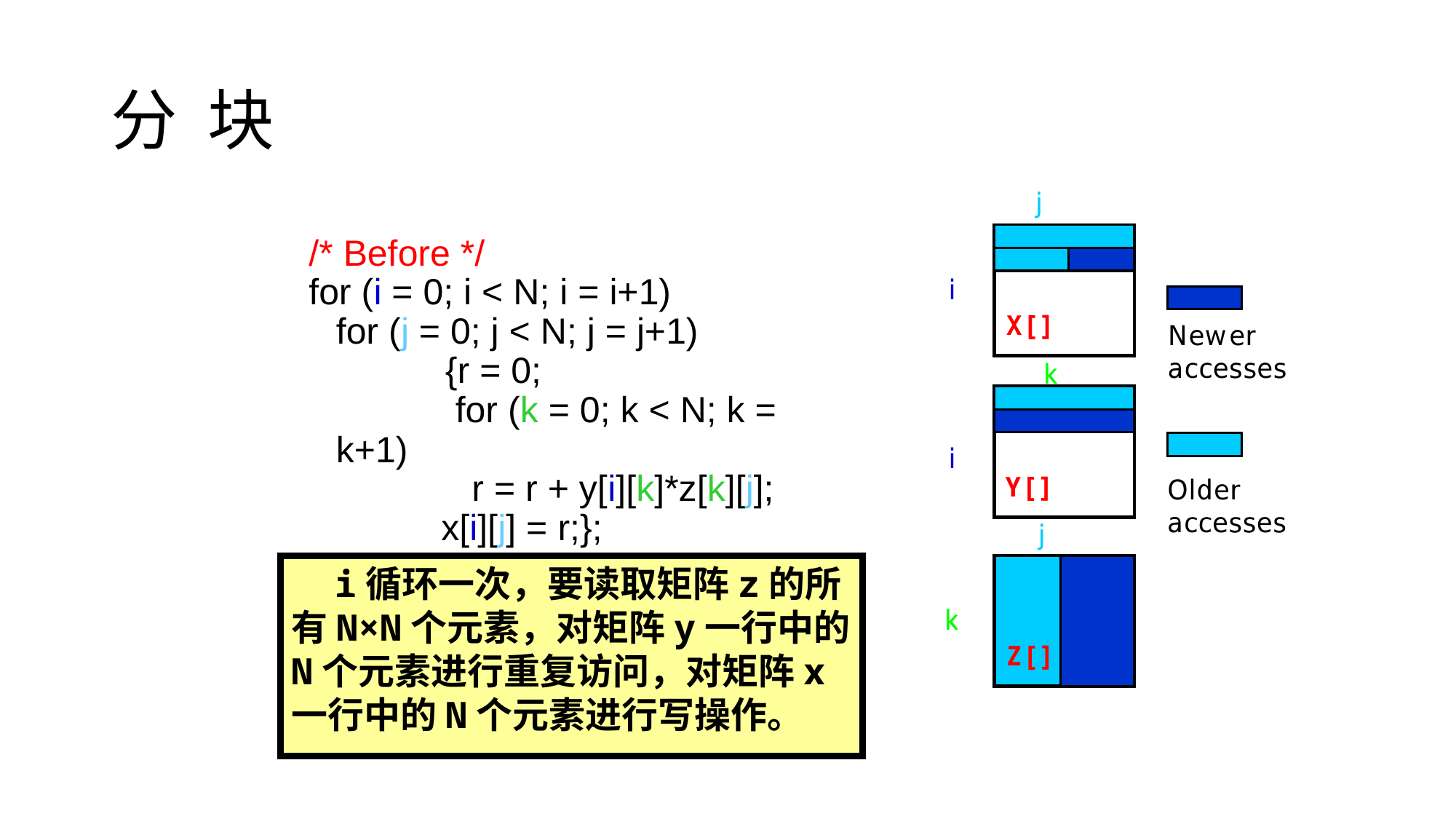

# 分  块
j

/* Before */
for (i = 0; i < N; i = i+1)
	for (j = 0; j < N; j = j+1)
		{r = 0;
		 for (k = 0; k < N; k = k+1)
                r = r + y[i][k]*z[k][j];
             x[i][j] = r;};

i

X[]
Newer
accesses
k

i
Y[]
Older
accesses
j

  i循环一次，要读取矩阵z的所有N×N个元素，对矩阵y一行中的N个元素进行重复访问，对矩阵x一行中的N个元素进行写操作。
k
Z[]